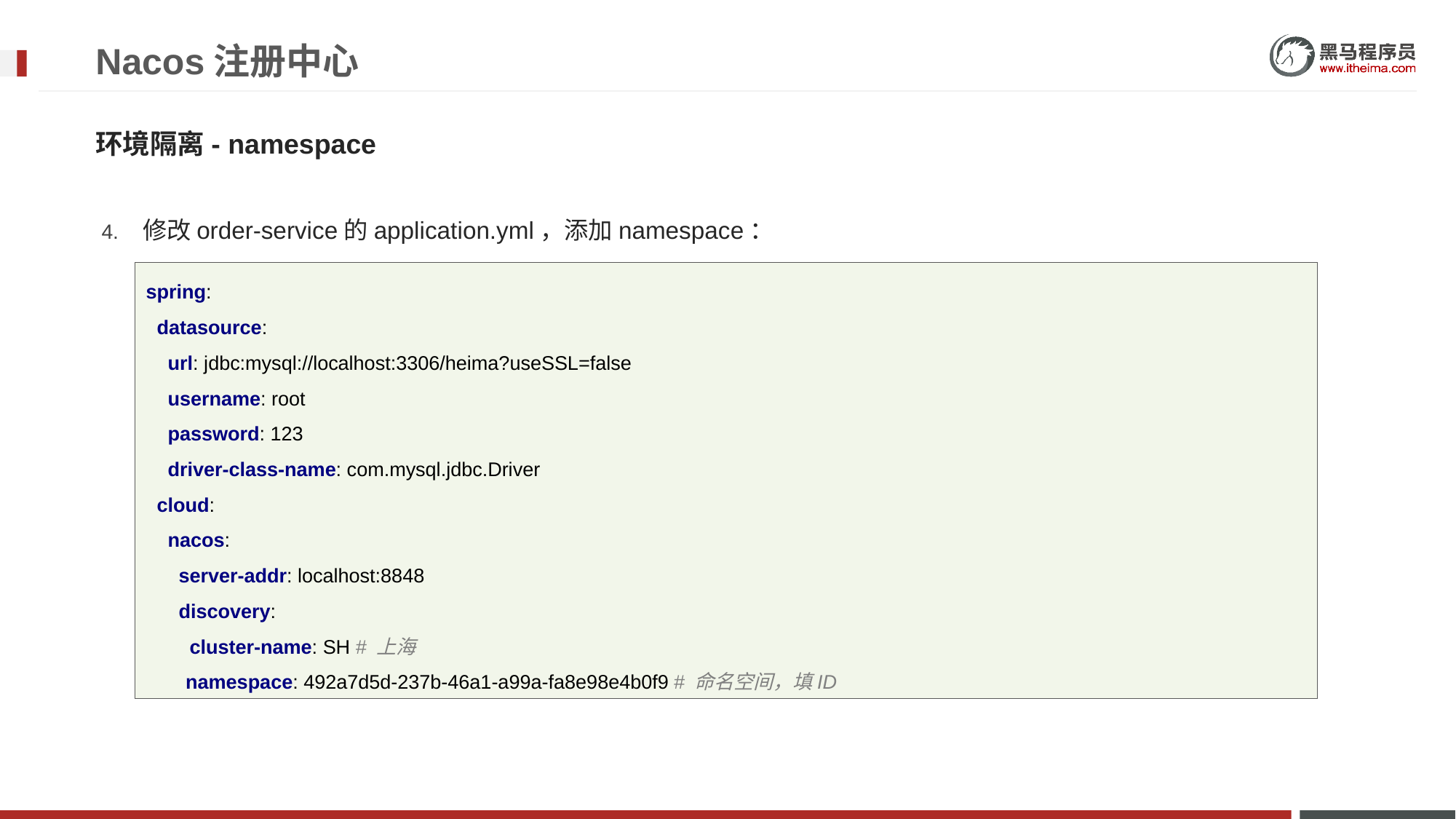

# Nacos注册中心
环境隔离- namespace
修改order-service的application.yml，添加namespace：

spring:
  datasource:
    url: jdbc:mysql://localhost:3306/heima?useSSL=false
    username: root
    password: 123
    driver-class-name: com.mysql.jdbc.Driver
  cloud:
    nacos:
      server-addr: localhost:8848
      discovery:
        cluster-name: SH # 上海
        namespace: 492a7d5d-237b-46a1-a99a-fa8e98e4b0f9 # 命名空间，填ID